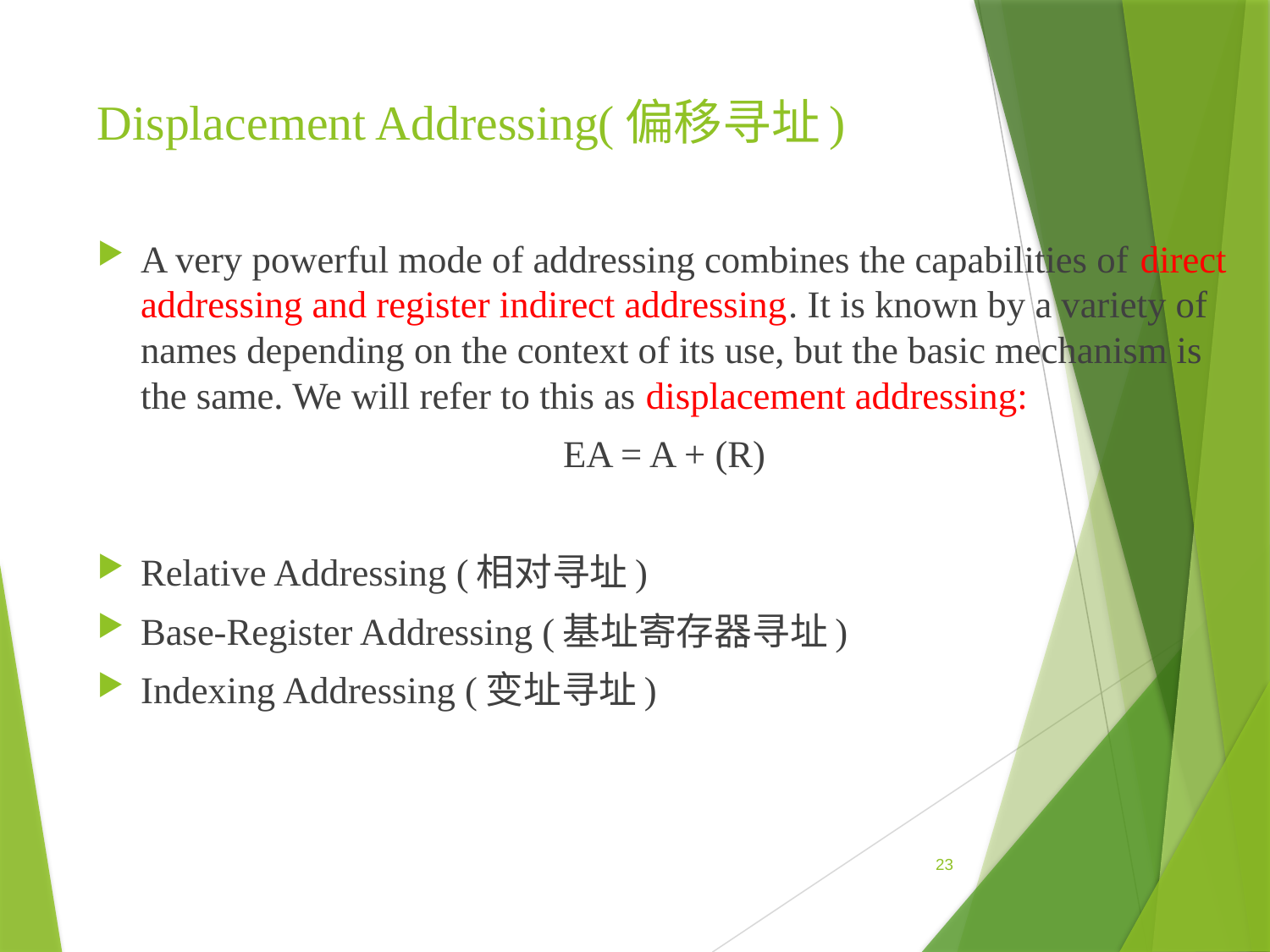

# Displacement Addressing(偏移寻址)
A very powerful mode of addressing combines the capabilities of direct addressing and register indirect addressing. It is known by a variety of names depending on the context of its use, but the basic mechanism is the same. We will refer to this as displacement addressing:
EA = A + (R)

Relative Addressing (相对寻址)
Base-Register Addressing (基址寄存器寻址)
Indexing Addressing (变址寻址)
23